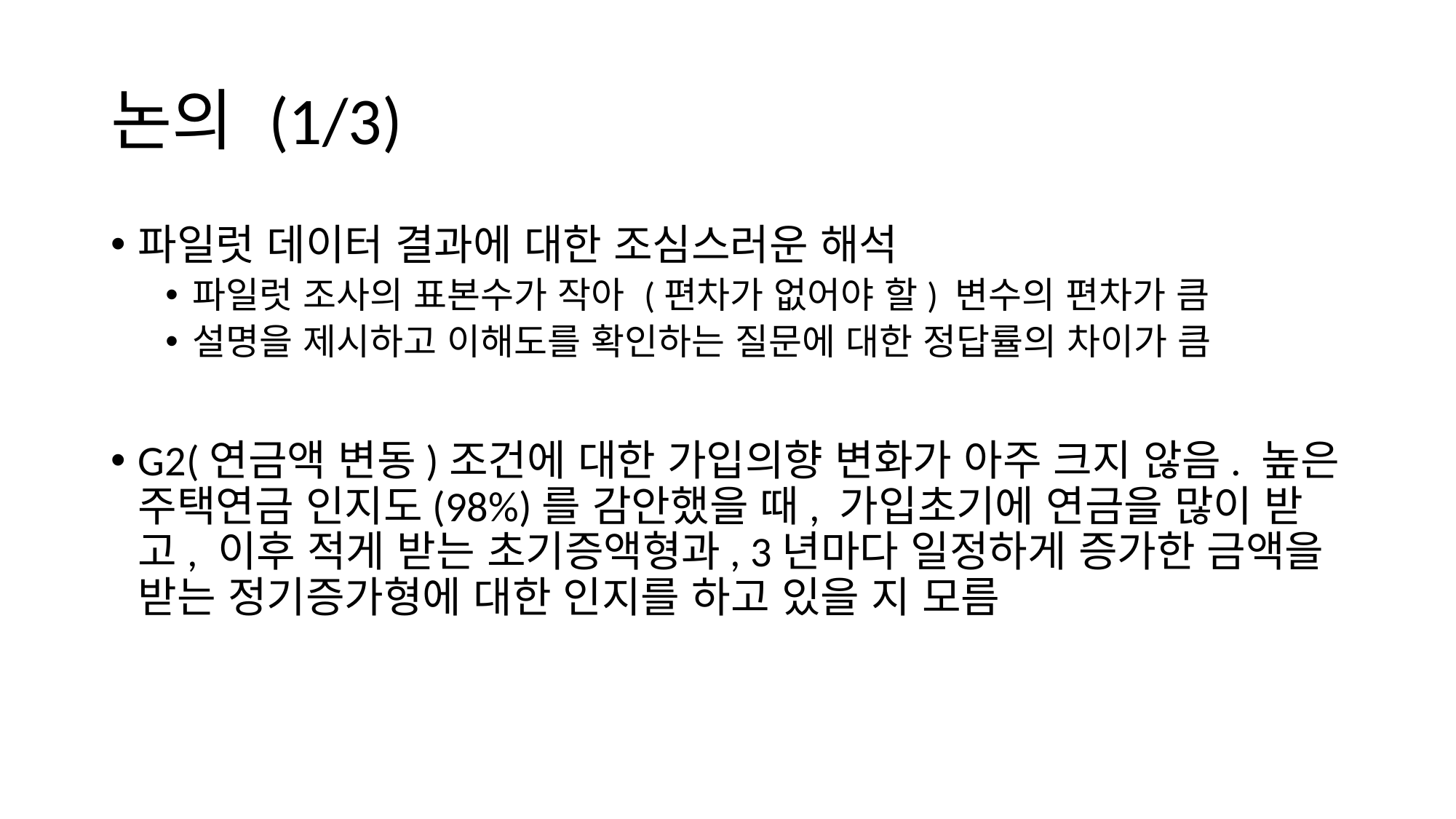

# 논의 (1/3)
파일럿 데이터 결과에 대한 조심스러운 해석
파일럿 조사의 표본수가 작아 (편차가 없어야 할) 변수의 편차가 큼
설명을 제시하고 이해도를 확인하는 질문에 대한 정답률의 차이가 큼

G2(연금액 변동)조건에 대한 가입의향 변화가 아주 크지 않음. 높은 주택연금 인지도(98%)를 감안했을 때, 가입초기에 연금을 많이 받고, 이후 적게 받는 초기증액형과, 3년마다 일정하게 증가한 금액을 받는 정기증가형에 대한 인지를 하고 있을 지 모름